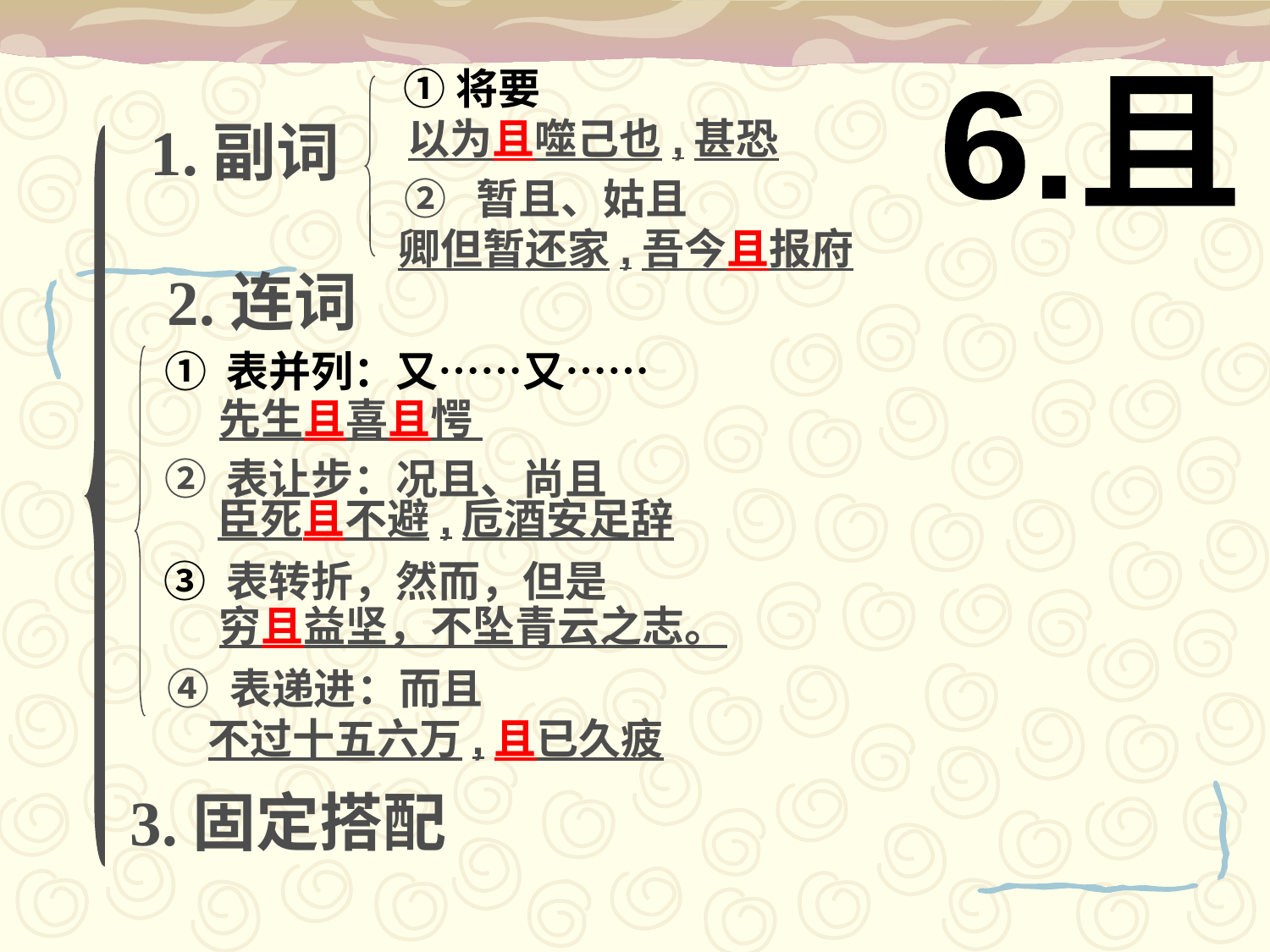

①将要

6.且
1.副词
以为且噬己也,甚恐

②  暂且、姑且
卿但暂还家,吾今且报府
2.连词
① 表并列：又……又……

先生且喜且愕
② 表让步：况且、尚且
臣死且不避,卮酒安足辞
③ 表转折，然而，但是
穷且益坚，不坠青云之志。
④ 表递进：而且
不过十五六万,且已久疲
3.固定搭配